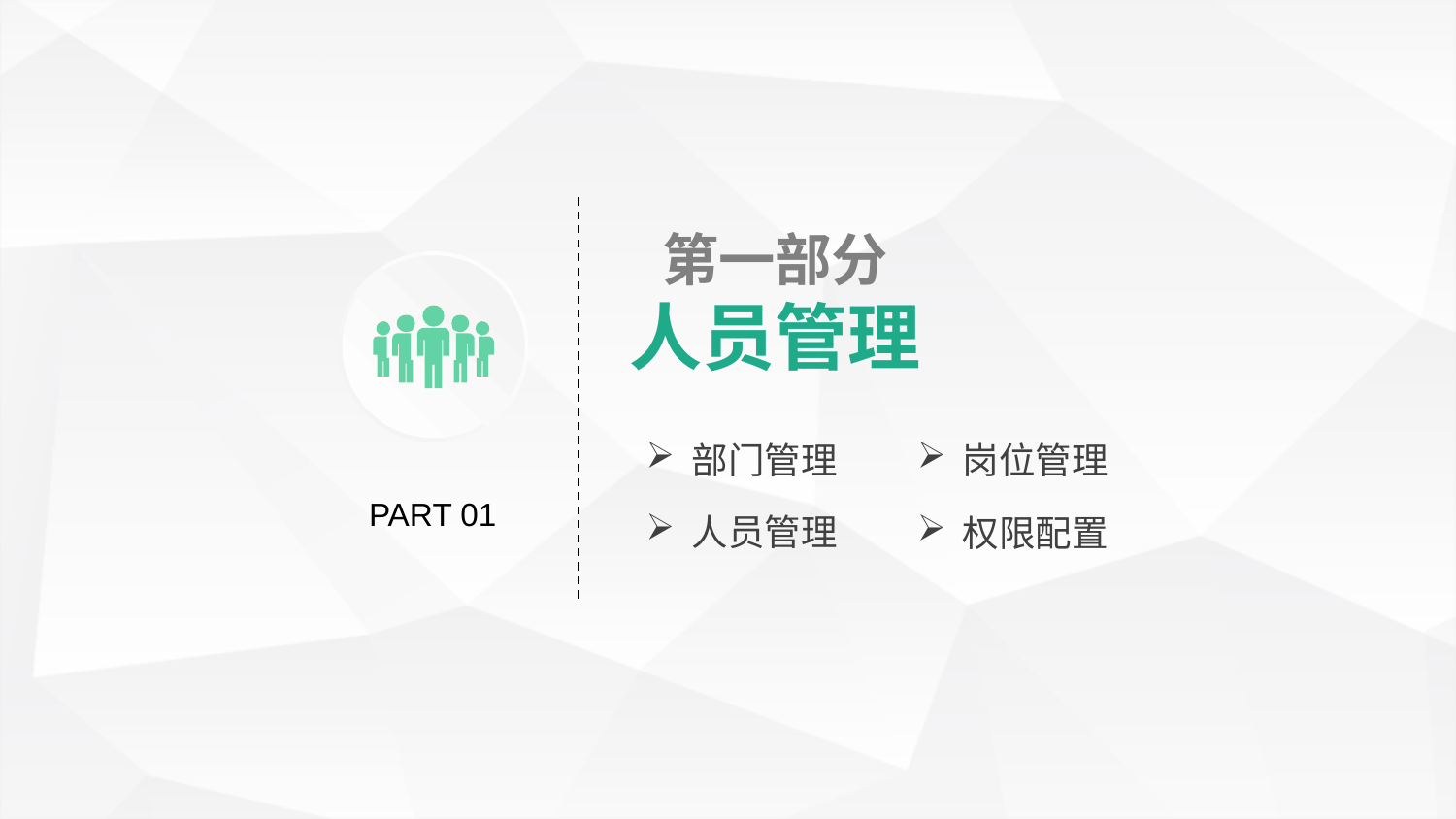

第一部分
人员管理

部门管理
岗位管理
PART 01
人员管理
权限配置